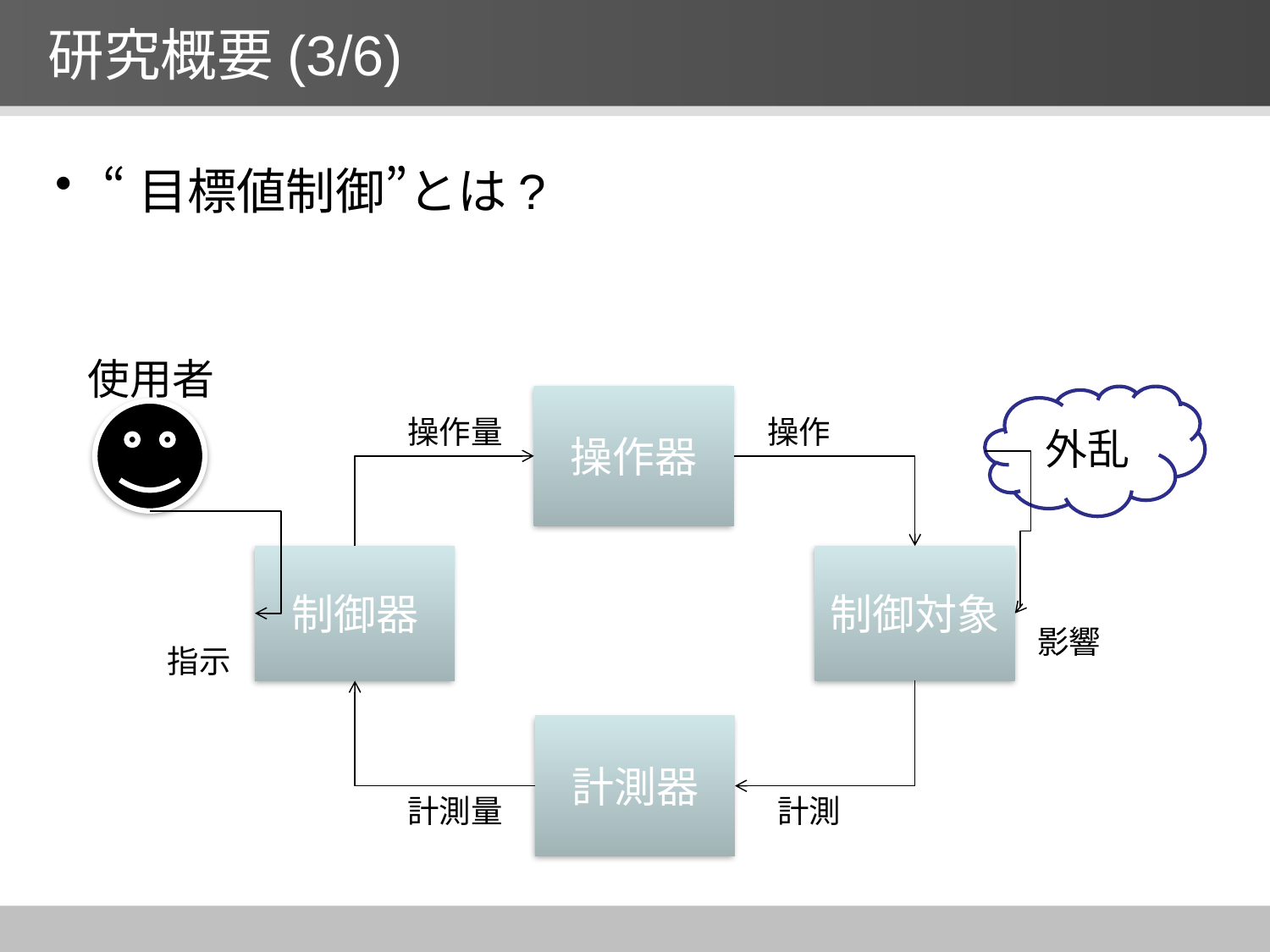

# 研究概要(3/6)
“目標値制御”とは?

使用者
操作器
外乱

操作量
操作
制御器
制御対象
影響
指示
計測器
計測量
計測